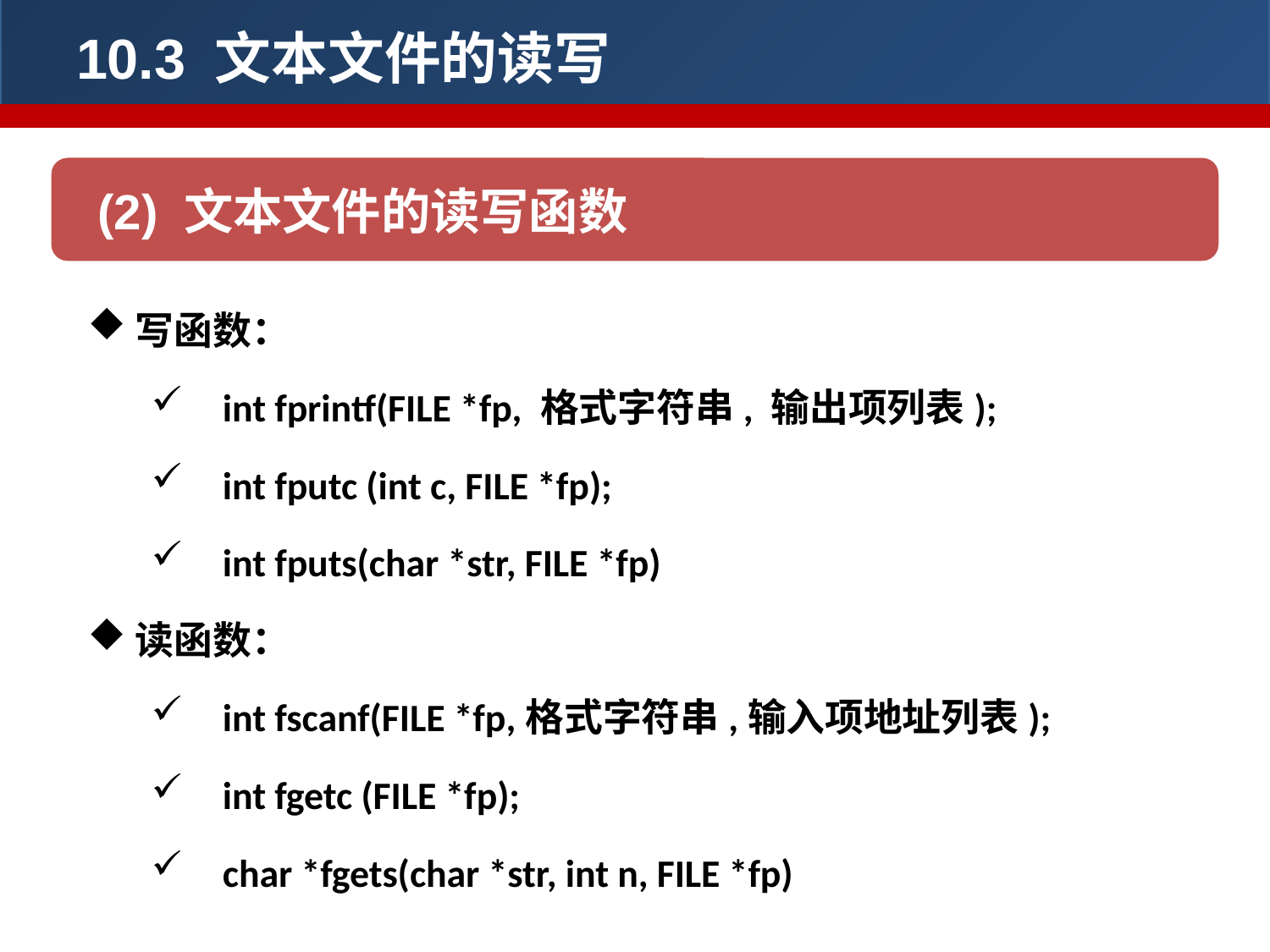

10.3 文本文件的读写

(2) 文本文件的读写函数
写函数：
int fprintf(FILE *fp, 格式字符串, 输出项列表);
int fputc (int c, FILE *fp);
int fputs(char *str, FILE *fp)
读函数：
int fscanf(FILE *fp,格式字符串,输入项地址列表);
int fgetc (FILE *fp);
char *fgets(char *str, int n, FILE *fp)